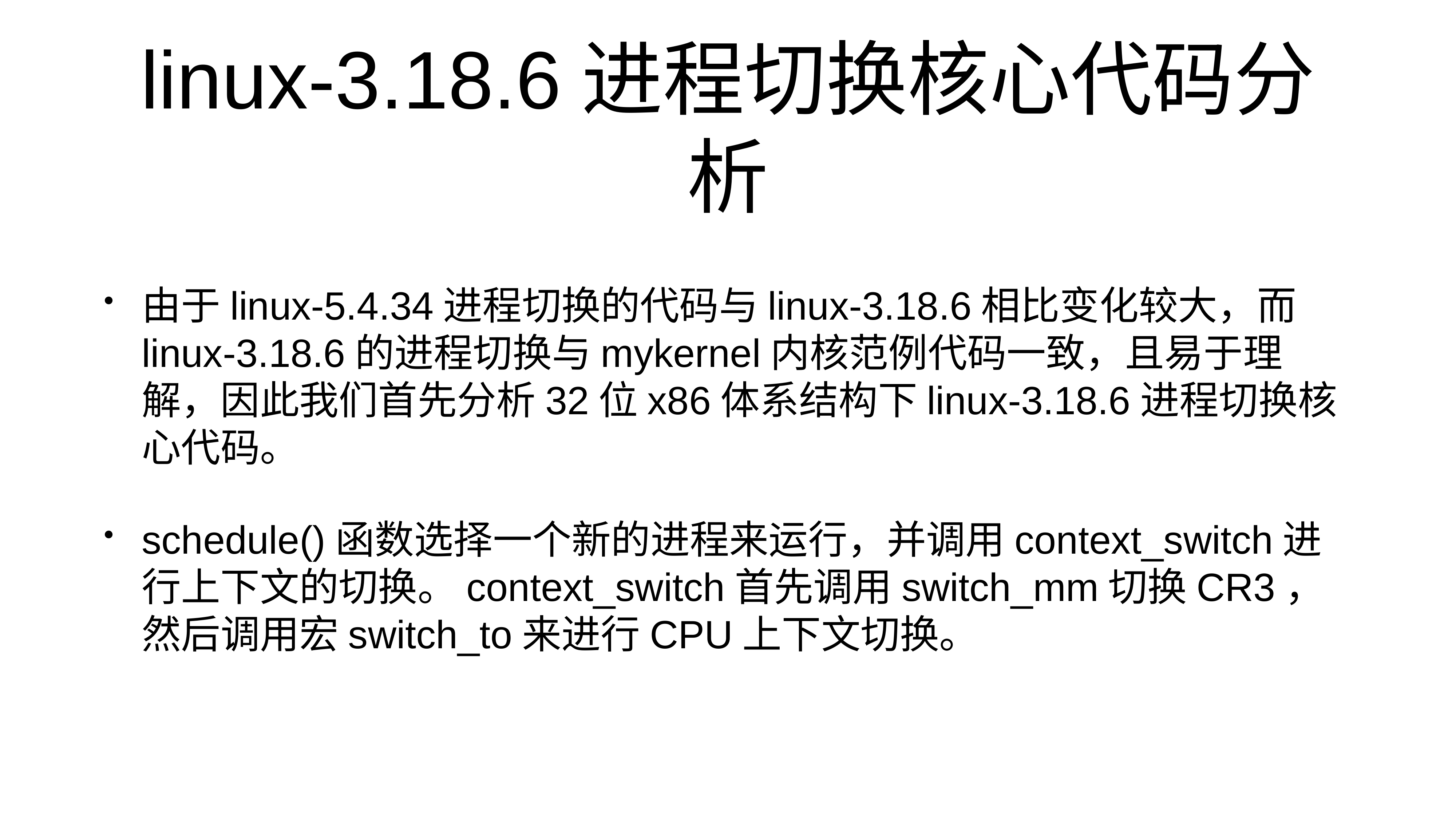

# linux-3.18.6进程切换核心代码分析
由于linux-5.4.34进程切换的代码与linux-3.18.6相比变化较大，而linux-3.18.6的进程切换与mykernel内核范例代码一致，且易于理解，因此我们首先分析32位x86体系结构下linux-3.18.6进程切换核心代码。
schedule()函数选择一个新的进程来运行，并调用context_switch进行上下文的切换。context_switch首先调用switch_mm切换CR3，然后调用宏switch_to来进行CPU上下文切换。